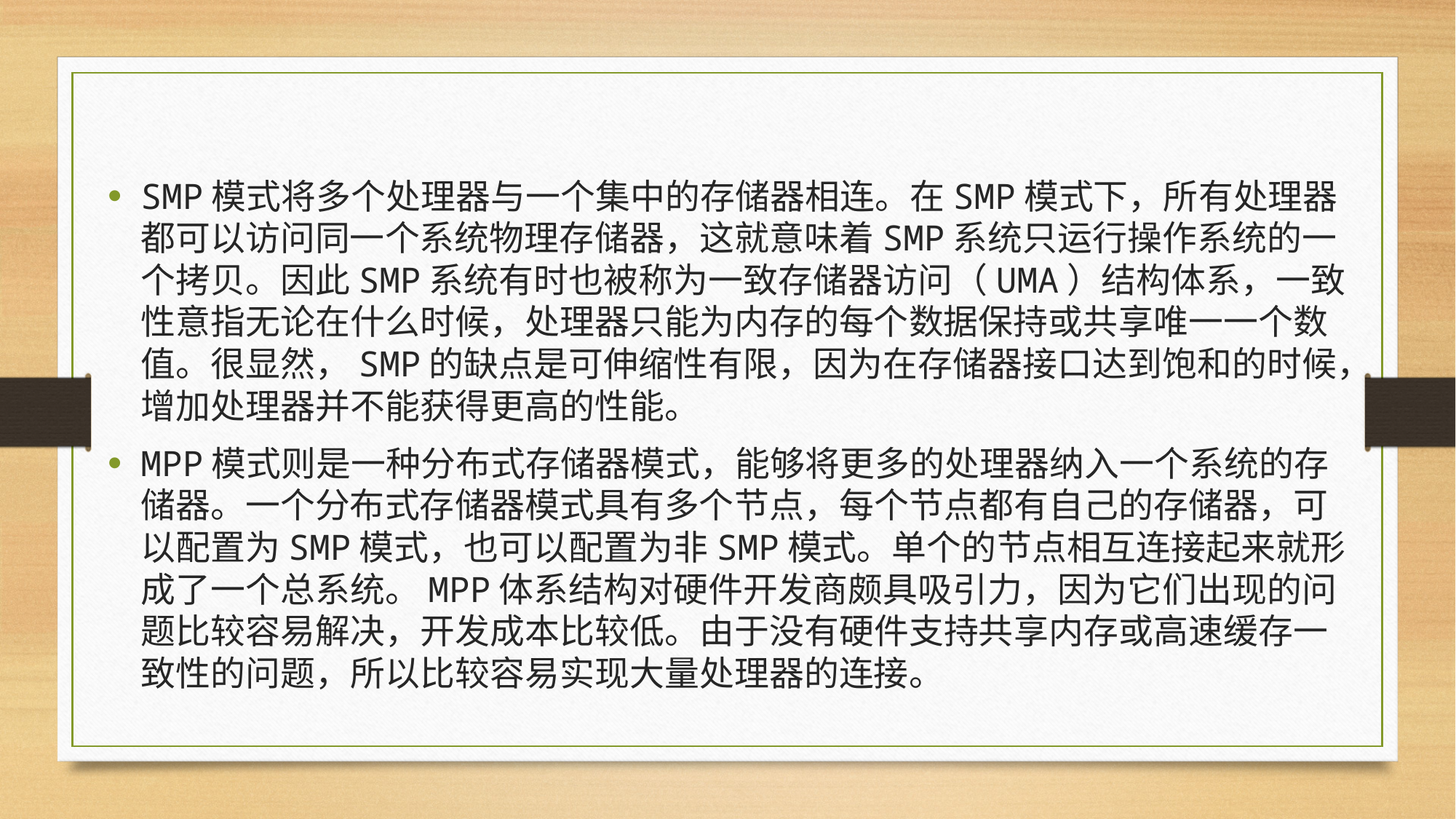

#
SMP模式将多个处理器与一个集中的存储器相连。在SMP模式下，所有处理器都可以访问同一个系统物理存储器，这就意味着SMP系统只运行操作系统的一个拷贝。因此SMP系统有时也被称为一致存储器访问（UMA）结构体系，一致性意指无论在什么时候，处理器只能为内存的每个数据保持或共享唯一一个数值。很显然，SMP的缺点是可伸缩性有限，因为在存储器接口达到饱和的时候，增加处理器并不能获得更高的性能。
MPP模式则是一种分布式存储器模式，能够将更多的处理器纳入一个系统的存储器。一个分布式存储器模式具有多个节点，每个节点都有自己的存储器，可以配置为SMP模式，也可以配置为非SMP模式。单个的节点相互连接起来就形成了一个总系统。MPP体系结构对硬件开发商颇具吸引力，因为它们出现的问题比较容易解决，开发成本比较低。由于没有硬件支持共享内存或高速缓存一致性的问题，所以比较容易实现大量处理器的连接。